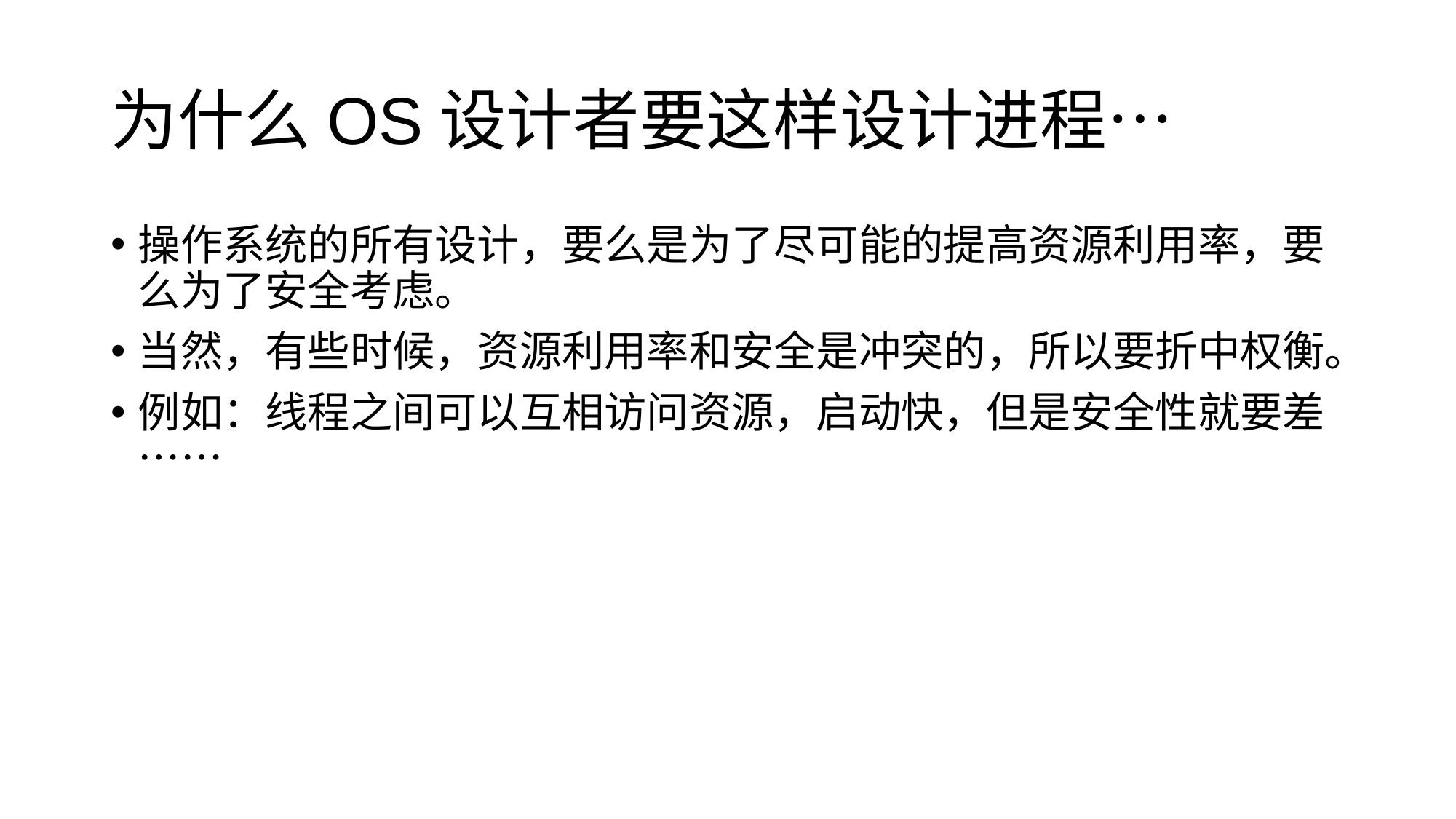

# 为什么OS设计者要这样设计进程…
操作系统的所有设计，要么是为了尽可能的提高资源利用率，要么为了安全考虑。
当然，有些时候，资源利用率和安全是冲突的，所以要折中权衡。
例如：线程之间可以互相访问资源，启动快，但是安全性就要差……